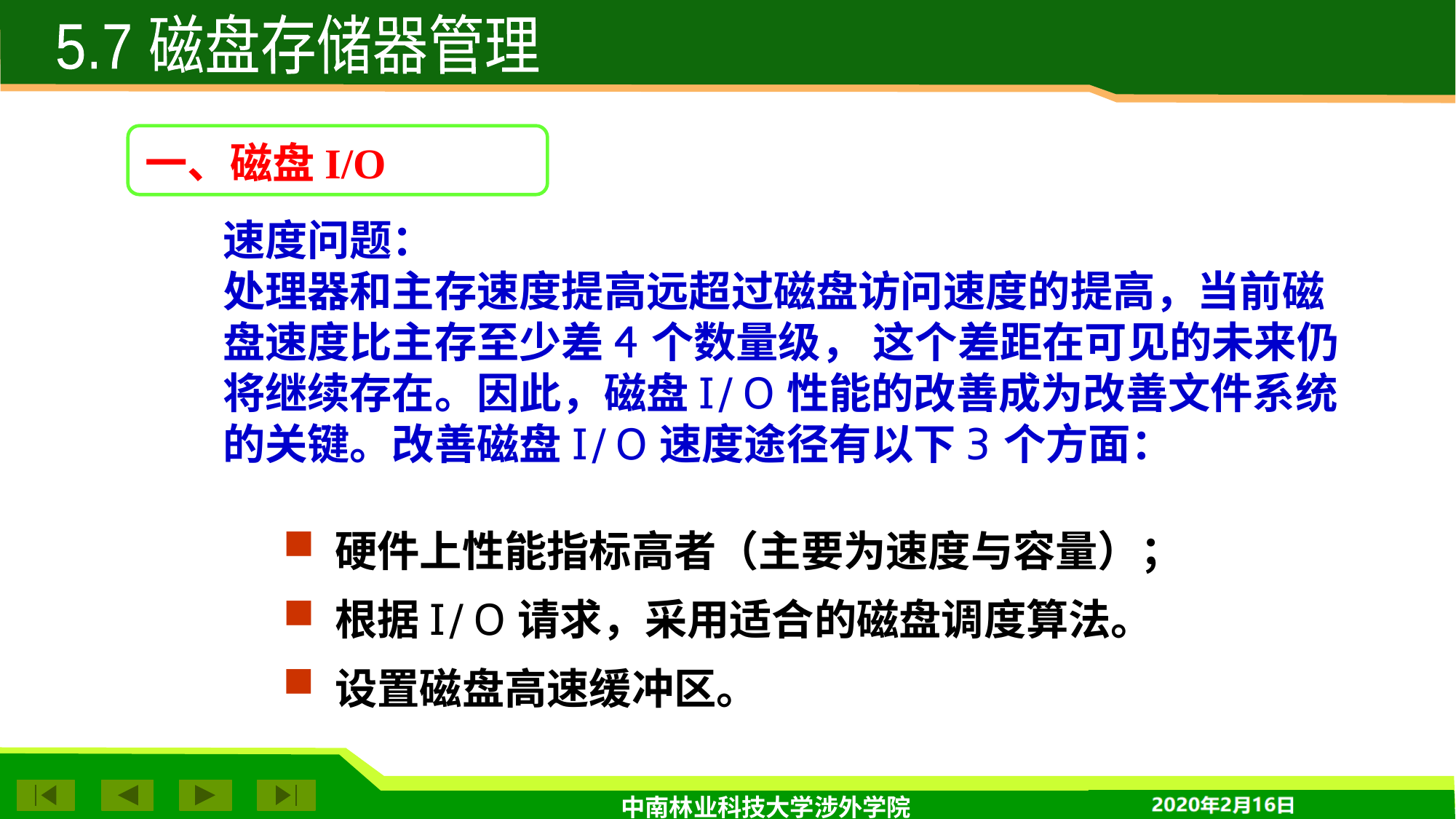

5.7 磁盘存储器管理

一、磁盘I/O
速度问题：
处理器和主存速度提高远超过磁盘访问速度的提高，当前磁盘速度比主存至少差4个数量级， 这个差距在可见的未来仍将继续存在。因此，磁盘I/O性能的改善成为改善文件系统的关键。改善磁盘I/O速度途径有以下3个方面：
 硬件上性能指标高者（主要为速度与容量）；
 根据I/O请求，采用适合的磁盘调度算法。
 设置磁盘高速缓冲区。